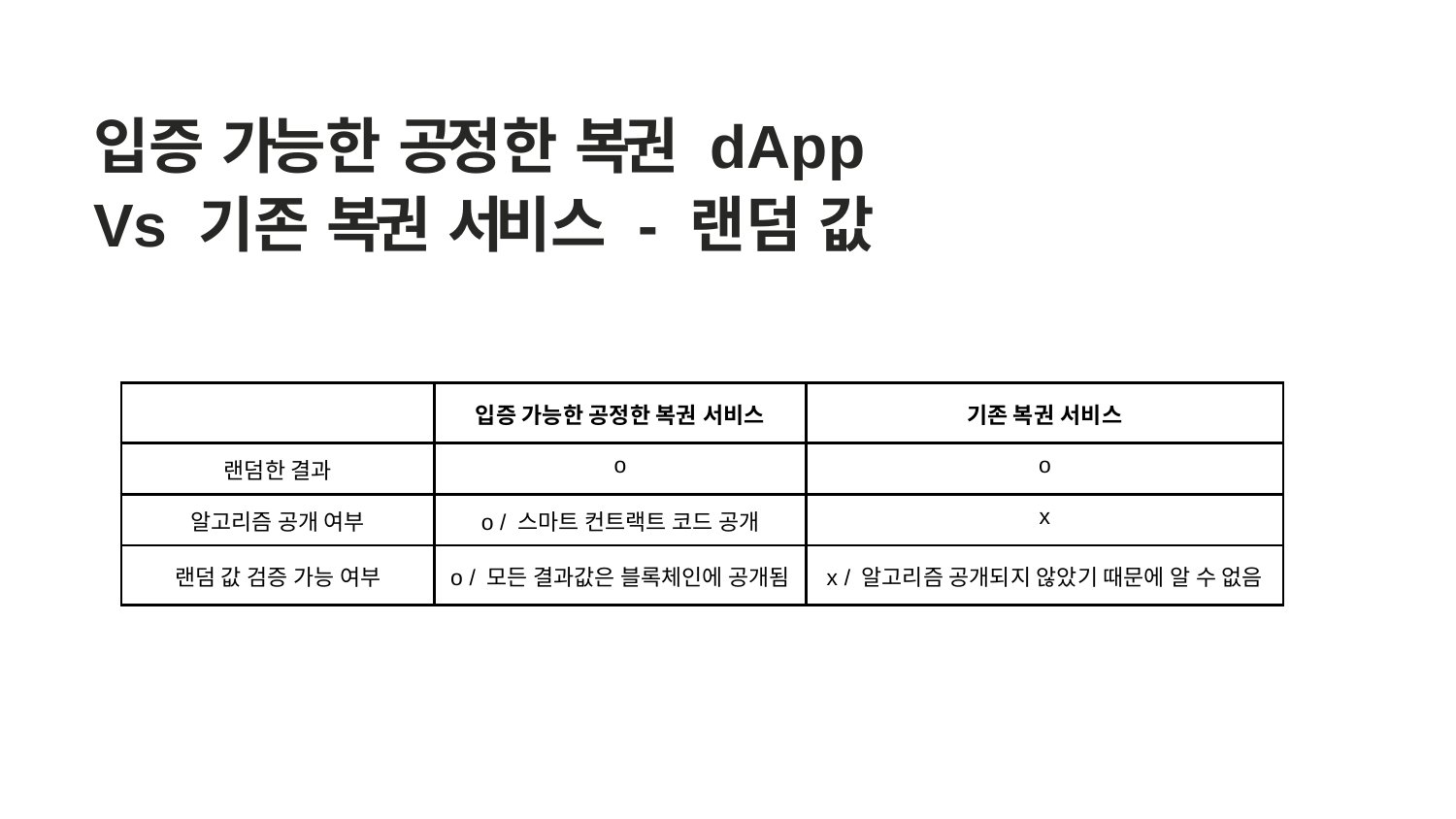

# 입증 가능한 공정한 복권 dApp
Vs 기존 복권 서비스 - 랜덤 값
|  | 입증 가능한 공정한 복권 서비스 | 기존 복권 서비스 |
| --- | --- | --- |
| 랜덤한 결과 | o | o |
| 알고리즘 공개 여부 | o / 스마트 컨트랙트 코드 공개 | x |
| 랜덤 값 검증 가능 여부 | o / 모든 결과값은 블록체인에 공개됨 | x / 알고리즘 공개되지 않았기 때문에 알 수 없음 |